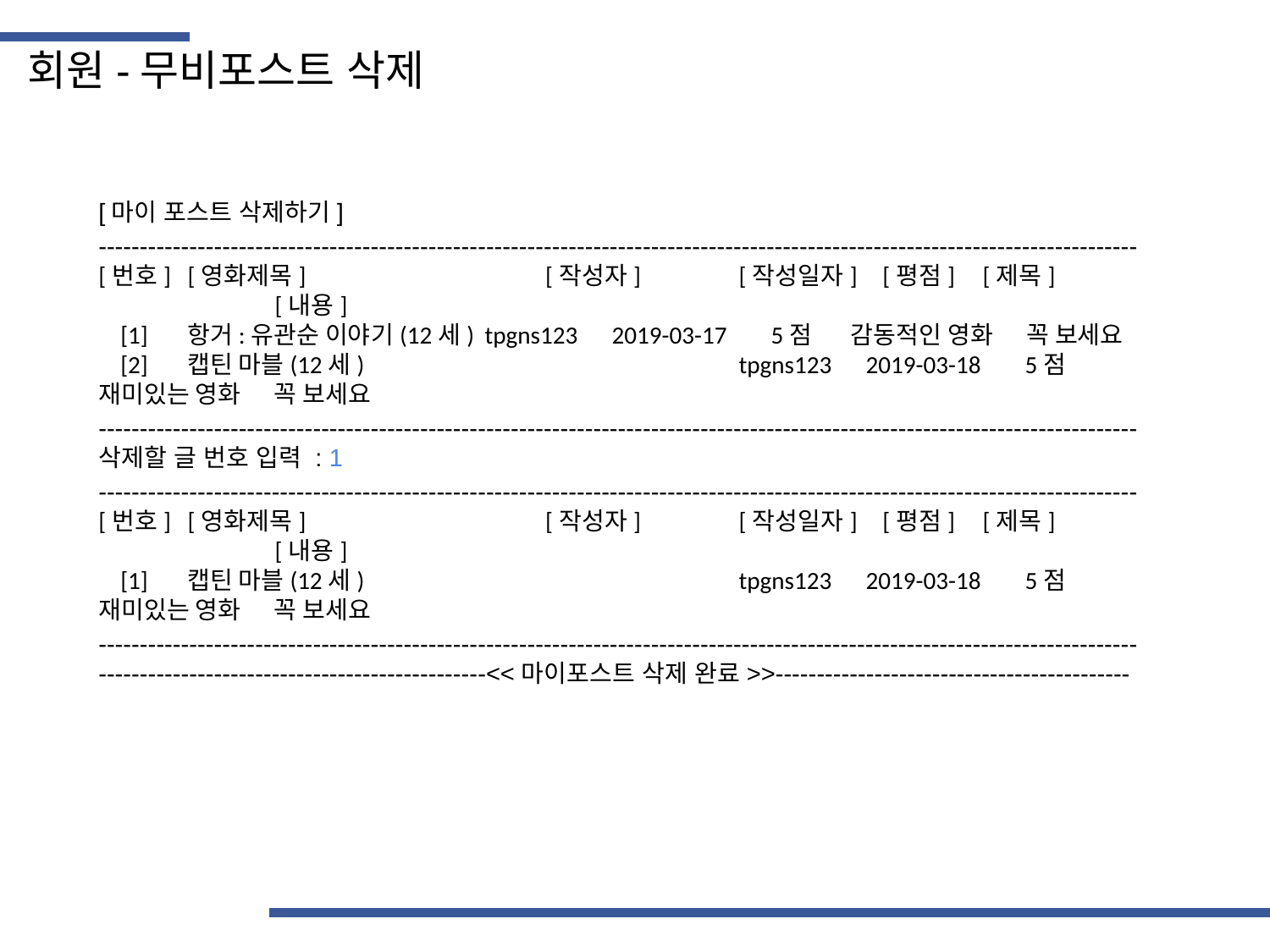

회원-무비포스트 삭제
[마이 포스트 삭제하기]
------------------------------------------------------------------------------------------------------------------------------
[번호]   [영화제목]		            [작성자]	 [작성일자]	    [평점]     [제목]		         [내용]
    [1]      항거:유관순 이야기(12세)	 tpgns123  	 2019-03-17        5점       감동적인 영화      꼭 보세요
    [2]      캡틴 마블(12세)			 tpgns123  	 2019-03-18        5점       재미있는 영화      꼭 보세요
------------------------------------------------------------------------------------------------------------------------------
삭제할 글 번호 입력 : 1
------------------------------------------------------------------------------------------------------------------------------
[번호]   [영화제목]		            [작성자]	 [작성일자]	    [평점]     [제목]		         [내용]
    [1]      캡틴 마블(12세)			 tpgns123  	 2019-03-18        5점       재미있는 영화      꼭 보세요
------------------------------------------------------------------------------------------------------------------------------
-----------------------------------------------<<마이포스트 삭제 완료>>-------------------------------------------